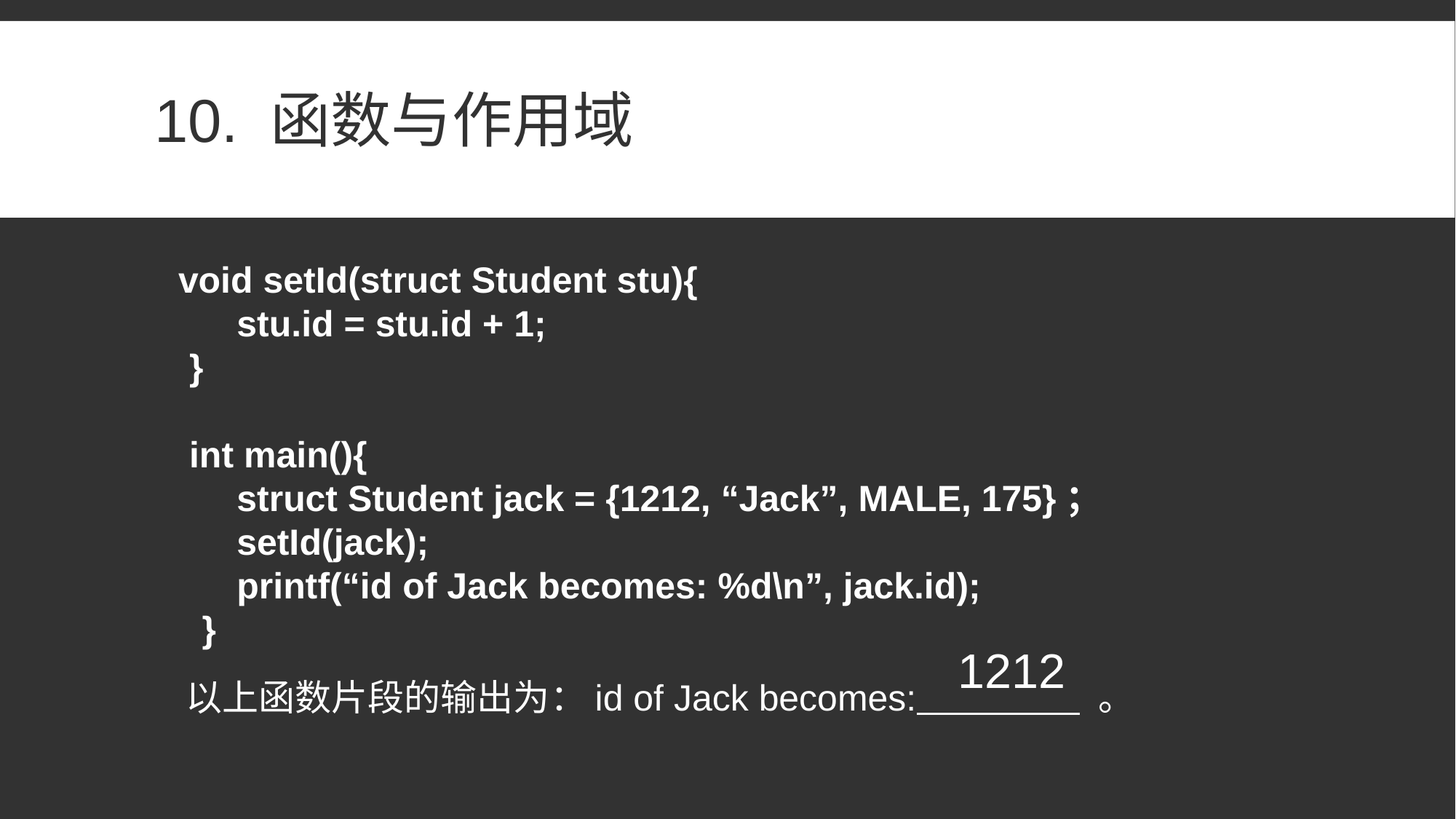

# 10. 函数与作用域
void setId(struct Student stu){
stu.id = stu.id + 1;
}

int main(){
struct Student jack = {1212, “Jack”, MALE, 175}；
setId(jack);
printf(“id of Jack becomes: %d\n”, jack.id);
}
1212
以上函数片段的输出为：id of Jack becomes:                 。